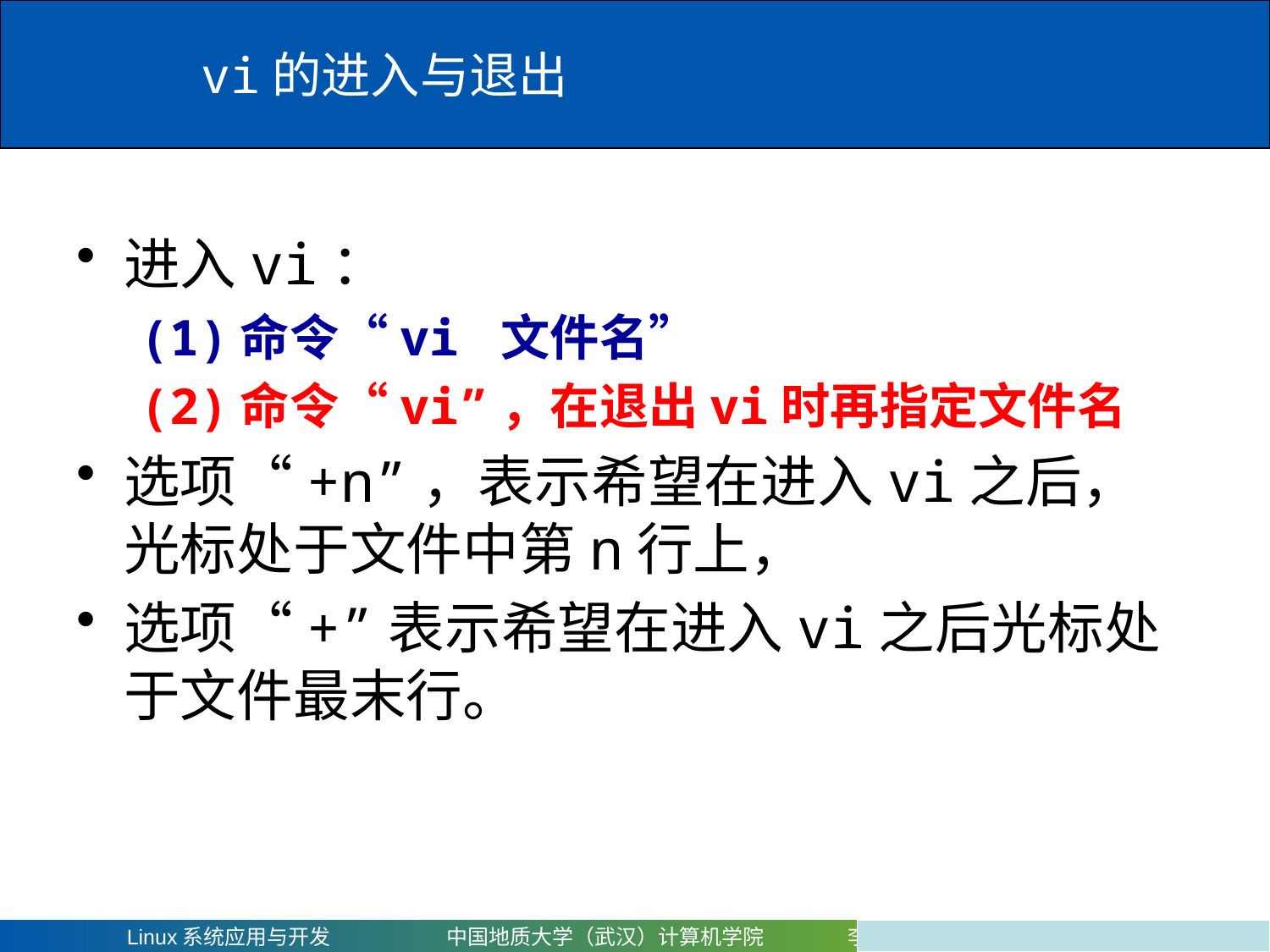

# vi的进入与退出
进入vi：
(1)命令“vi 文件名”
(2)命令“vi”，在退出vi时再指定文件名
选项“+n”，表示希望在进入vi之后，光标处于文件中第n行上，
选项“+”表示希望在进入vi之后光标处于文件最末行。